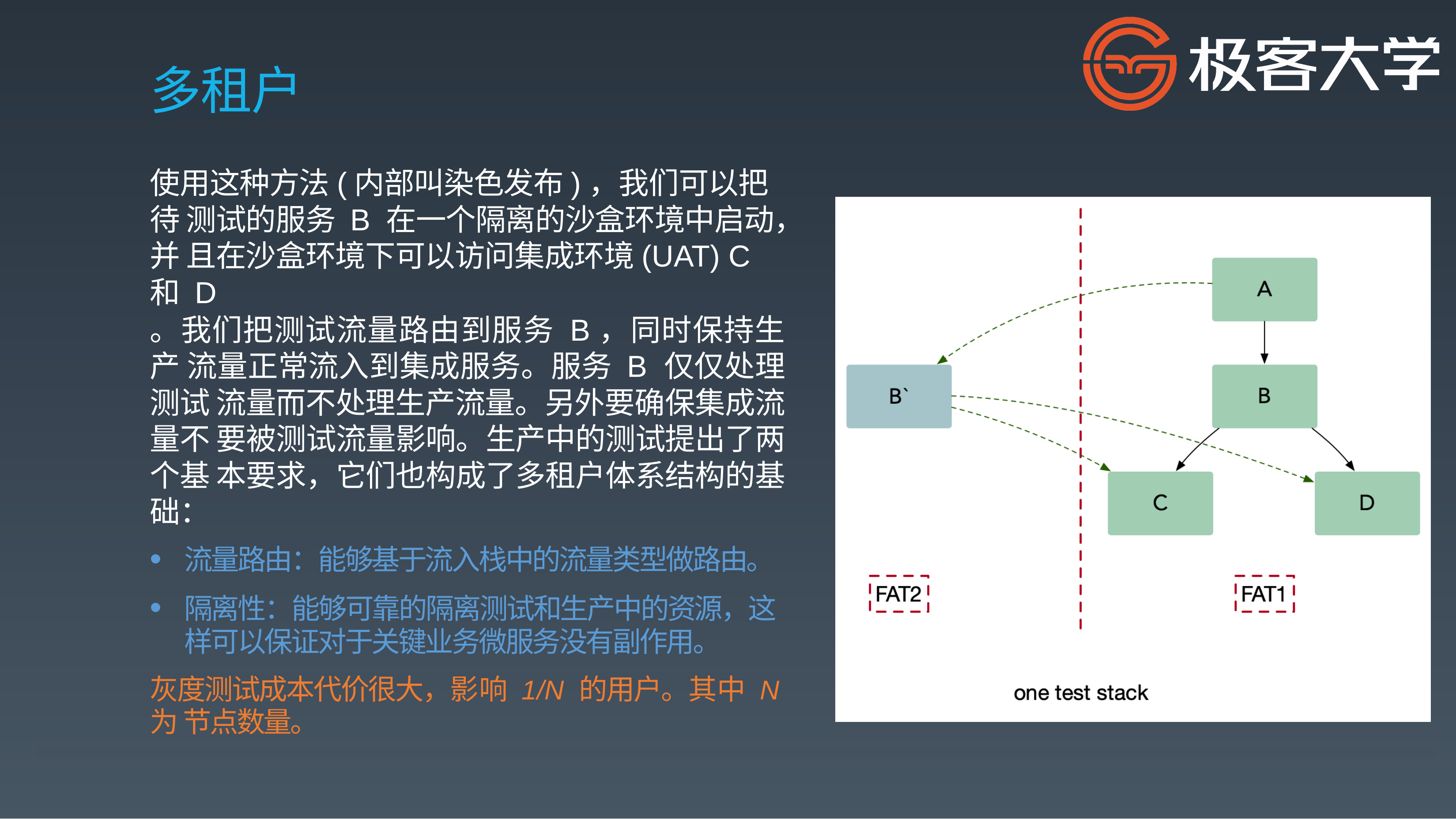

# 多租户
使用这种方法(内部叫染色发布)，我们可以把待 测试的服务 B 在一个隔离的沙盒环境中启动，并 且在沙盒环境下可以访问集成环境(UAT) C 和 D
。我们把测试流量路由到服务 B，同时保持生产 流量正常流入到集成服务。服务 B 仅仅处理测试 流量而不处理生产流量。另外要确保集成流量不 要被测试流量影响。生产中的测试提出了两个基 本要求，它们也构成了多租户体系结构的基础：
流量路由：能够基于流入栈中的流量类型做路由。
隔离性：能够可靠的隔离测试和生产中的资源，这 样可以保证对于关键业务微服务没有副作用。
灰度测试成本代价很大，影响 1/N 的用户。其中 N 为 节点数量。